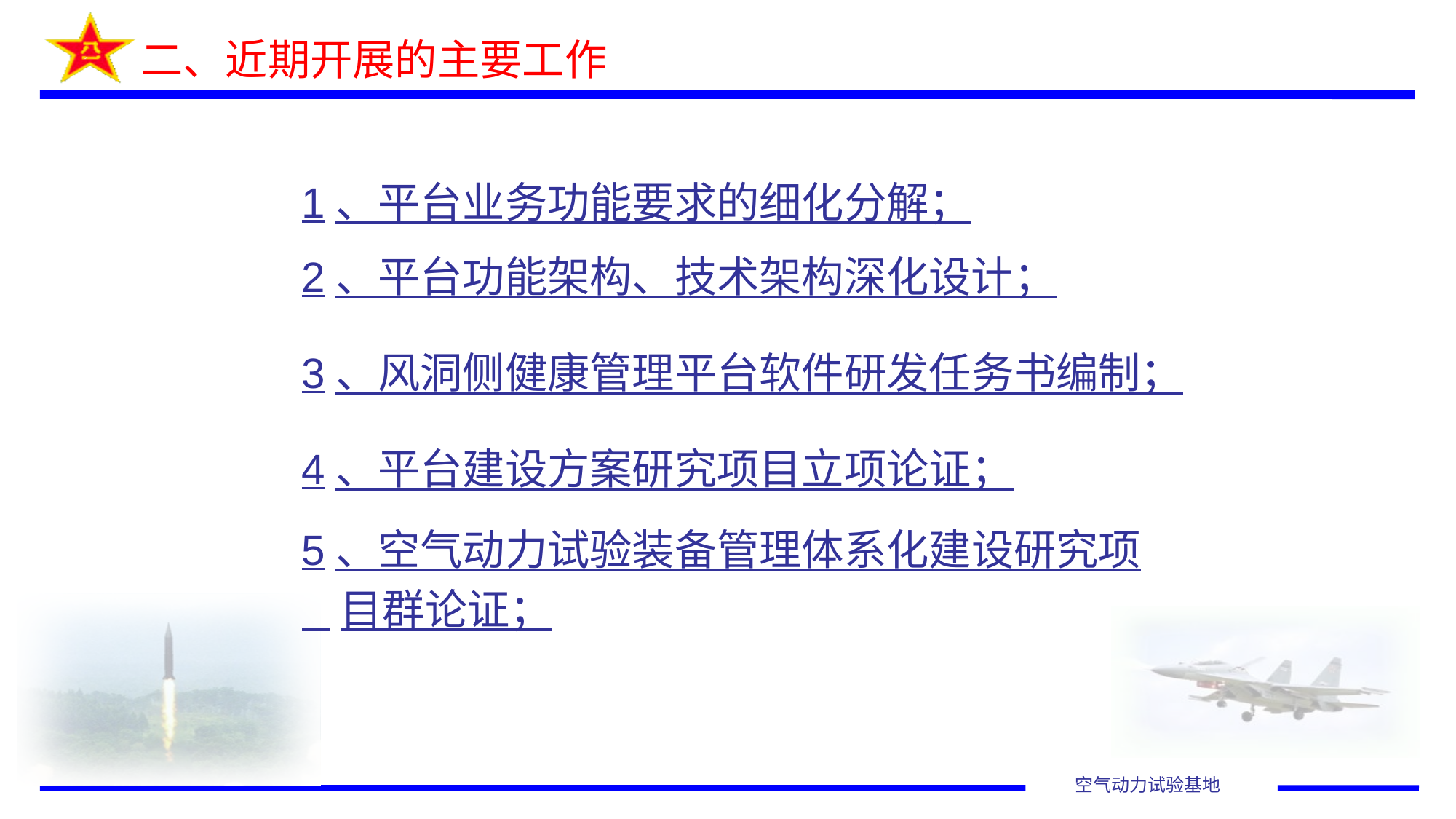

二、近期开展的主要工作
1、平台业务功能要求的细化分解；
2、平台功能架构、技术架构深化设计；

3、风洞侧健康管理平台软件研发任务书编制；

4、平台建设方案研究项目立项论证；

5、空气动力试验装备管理体系化建设研究项
   目群论证；